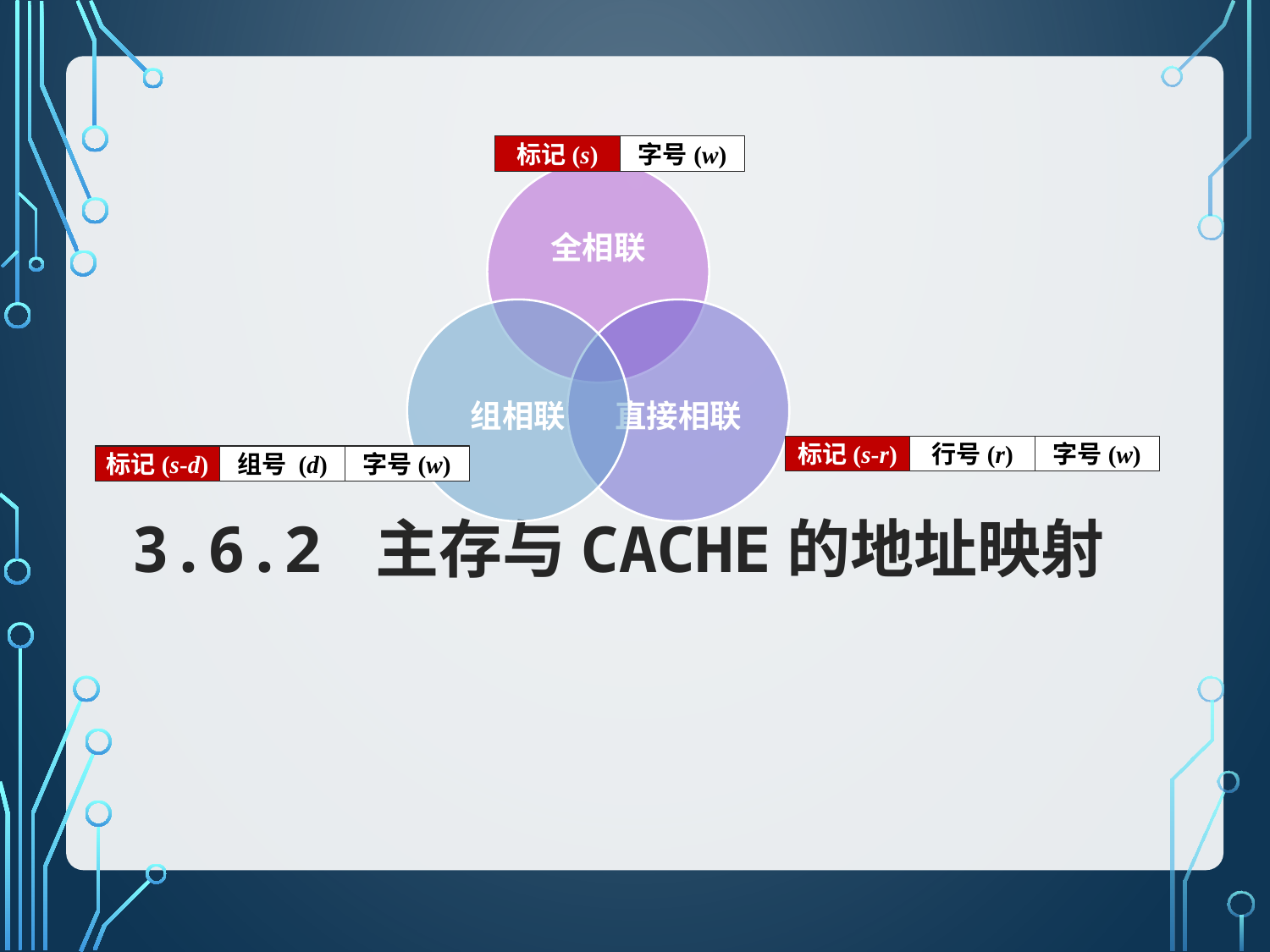

标记(s)
字号(w)
全相联
直接相联
组相联
# 3.6.2 主存与Cache的地址映射
标记(s-r)
行号(r)
字号(w)
标记(s-d)
组号 (d)
字号(w)